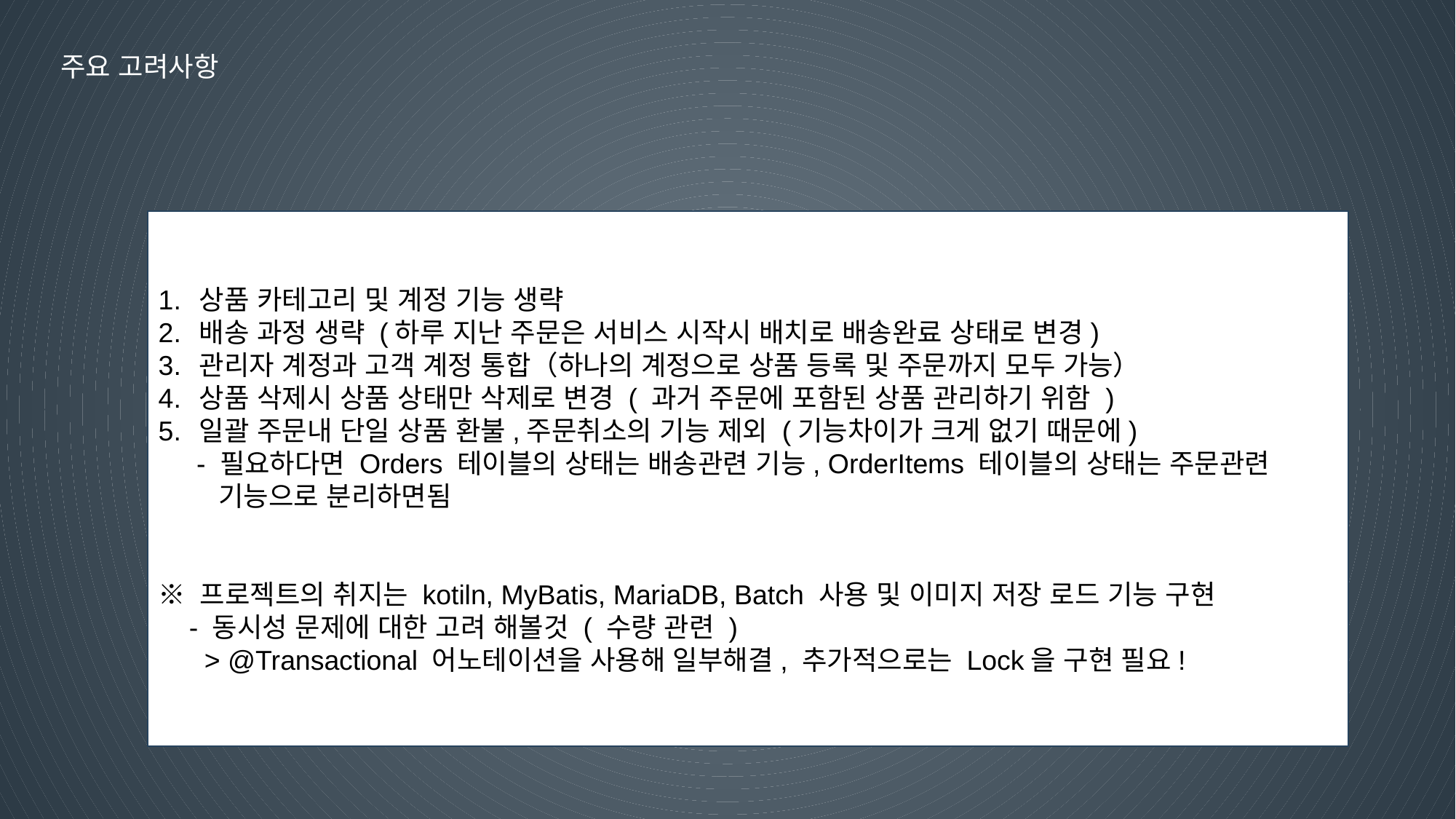

주요 고려사항
상품 카테고리 및 계정 기능 생략
배송 과정 생략 (하루 지난 주문은 서비스 시작시 배치로 배송완료 상태로 변경)
관리자 계정과 고객 계정 통합（하나의 계정으로 상품 등록 및 주문까지 모두 가능）
상품 삭제시 상품 상태만 삭제로 변경 ( 과거 주문에 포함된 상품 관리하기 위함 )
일괄 주문내 단일 상품 환불,주문취소의 기능 제외 (기능차이가 크게 없기 때문에)
     - 필요하다면 Orders 테이블의 상태는 배송관련 기능, OrderItems 테이블의 상태는 주문관련
       기능으로 분리하면됨

※ 프로젝트의 취지는 kotiln, MyBatis, MariaDB, Batch 사용 및 이미지 저장 로드 기능 구현
    - 동시성 문제에 대한 고려 해볼것 ( 수량 관련 )
      > @Transactional 어노테이션을 사용해 일부해결, 추가적으로는 Lock을 구현 필요!